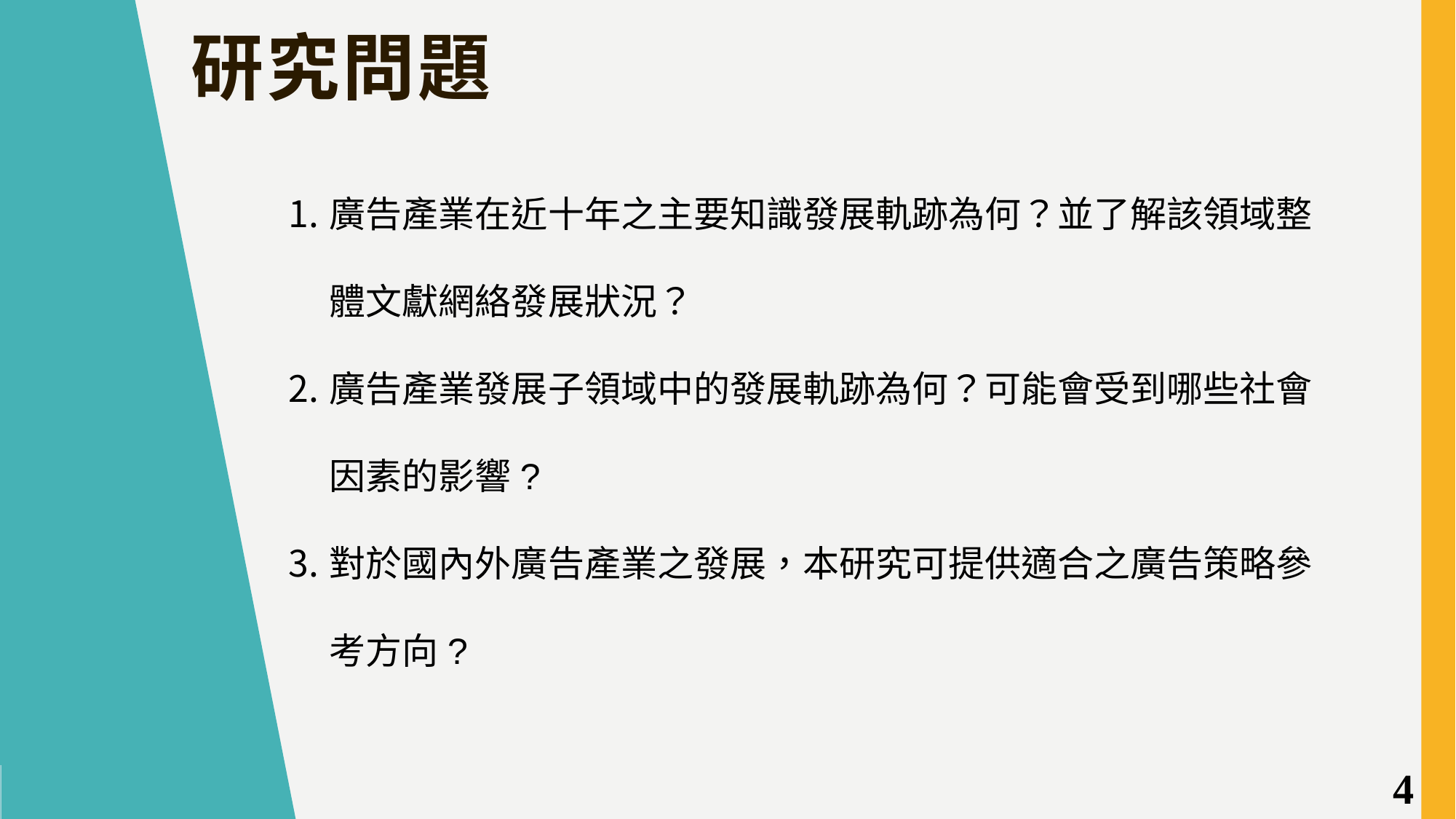

研究問題
廣告產業在近十年之主要知識發展軌跡為何？並了解該領域整體文獻網絡發展狀況？
廣告產業發展子領域中的發展軌跡為何？可能會受到哪些社會因素的影響?
對於國內外廣告產業之發展，本研究可提供適合之廣告策略參考方向?
4